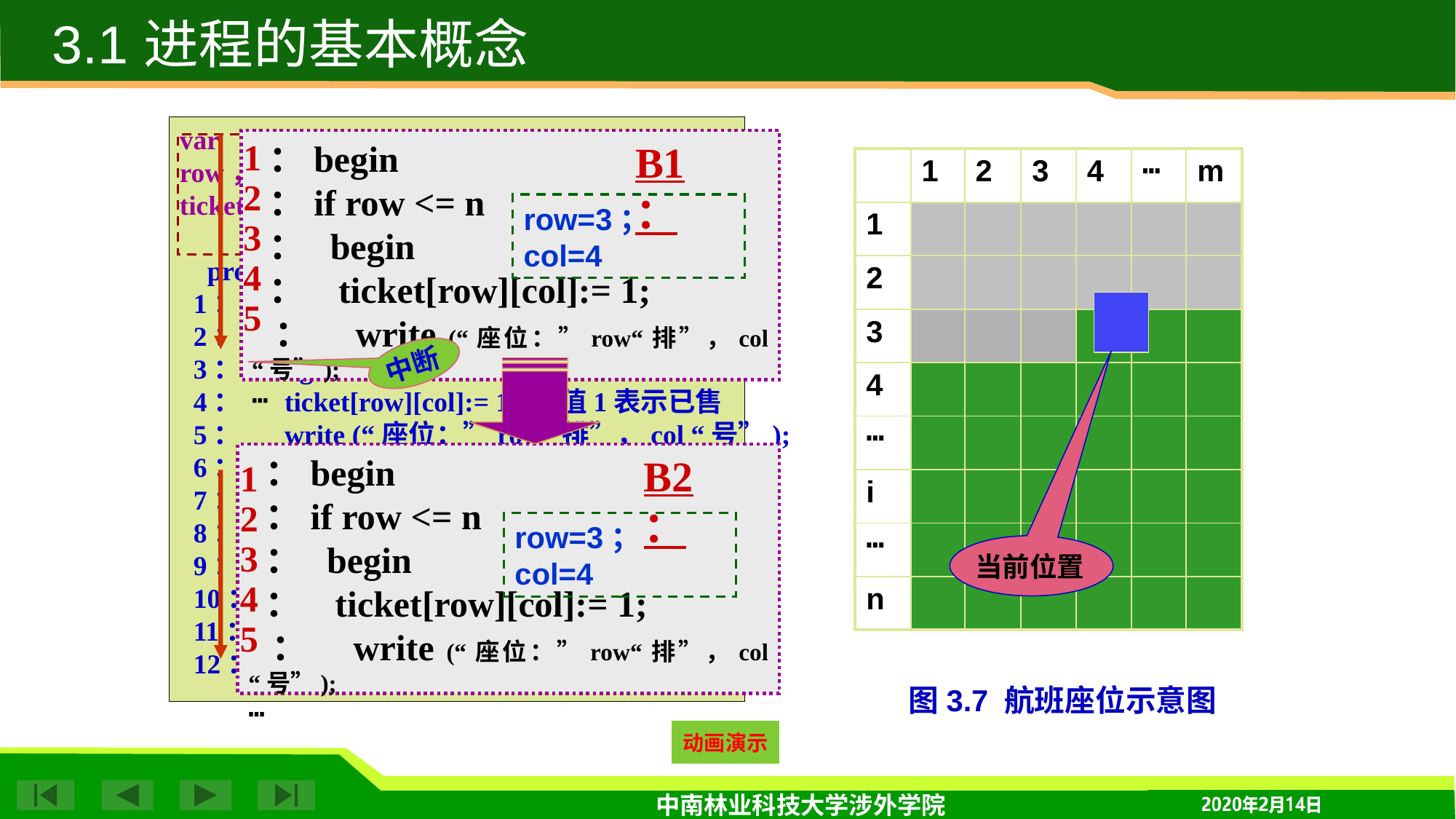

3.1 进程的基本概念
var
row，col : integer;
ticket[n][m] : integer;
         ┅
    procedure booking
  1：begin
  2：  if row <= n
  3：    begin
  4：      ticket[row][col]:= 1; 赋值1表示已售
  5：      write (“座位：”row“排”，col “号”);
  6：      col = col mod m + 1;
  7：      if col = 1;
  8：        row= row + 1;
  9：    end
  10：  else
  11：    write （“座位已售完！”）;
  12：end
共享数据

row=3；col=4
 ：begin
 ：if row <= n
 ：  begin
 ：   ticket[row][col]:= 1;
 ：   write (“座位：”row“排”，col “号”);
┅
B1：

1
2
3
4
5
|  | 1 | 2 | 3 | 4 | ┅ | m |
| --- | --- | --- | --- | --- | --- | --- |
| 1 |  |  |  |  |  |  |
| 2 |  |  |  |  |  |  |
| 3 |  |  |  |  |  |  |
| 4 |  |  |  |  |  |  |
| ┅ |  |  |  |  |  |  |
| i |  |  |  |  |  |  |
| ┅ |  |  |  |  |  |  |
| n |  |  |  |  |  |  |

row=3；col=4

中断
 ：begin
 ：if row <= n
 ：  begin
 ：   ticket[row][col]:= 1;
 ：   write (“座位：”row“排”，col “号”);
┅
B2：
1
2
3
4
5

row=3；col=4

当前位置
图3.7 航班座位示意图
动画演示